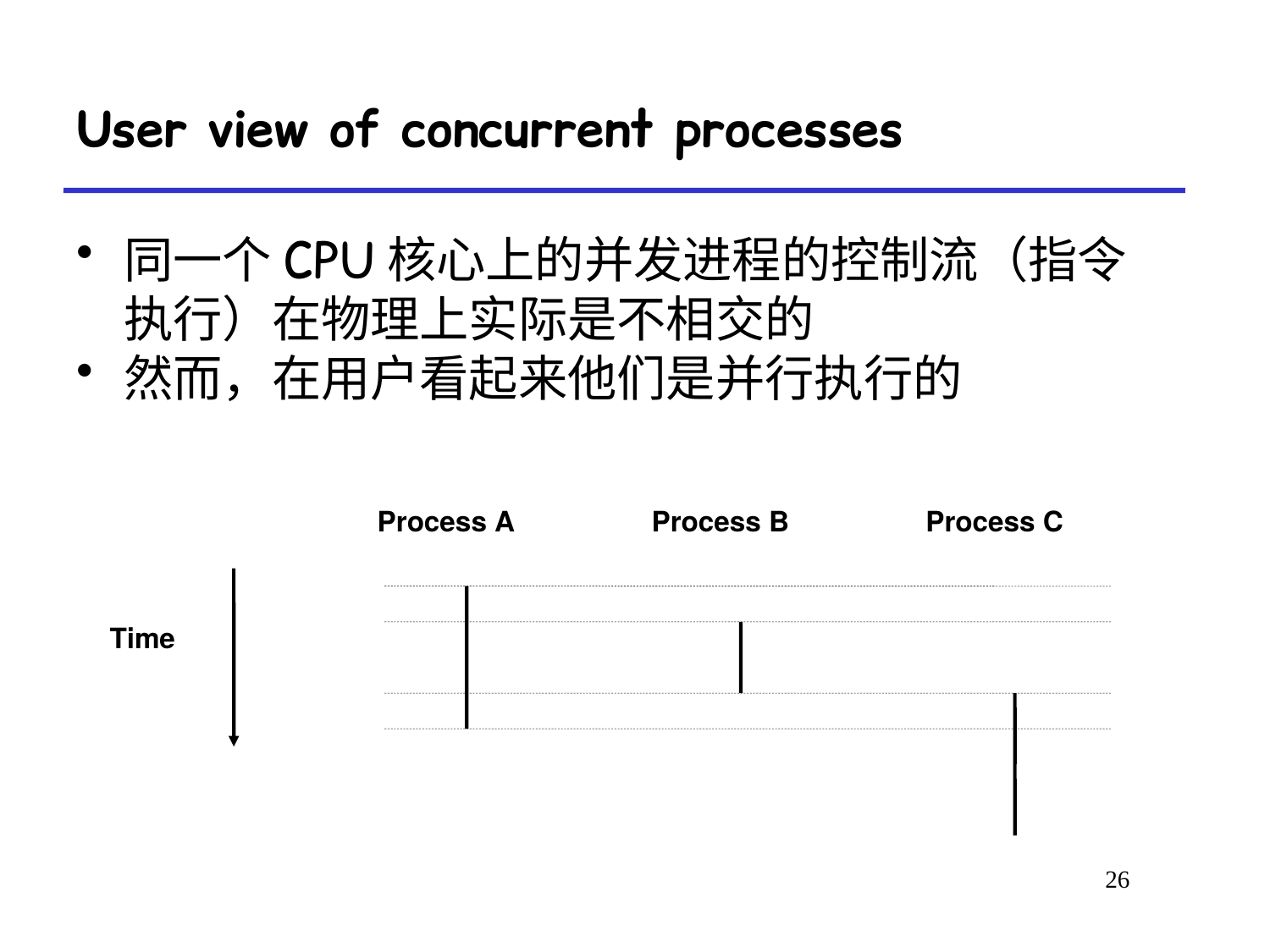

User view of concurrent processes
同一个CPU核心上的并发进程的控制流（指令执行）在物理上实际是不相交的
然而，在用户看起来他们是并行执行的
Process A
Process B
Process C

Time

# 26